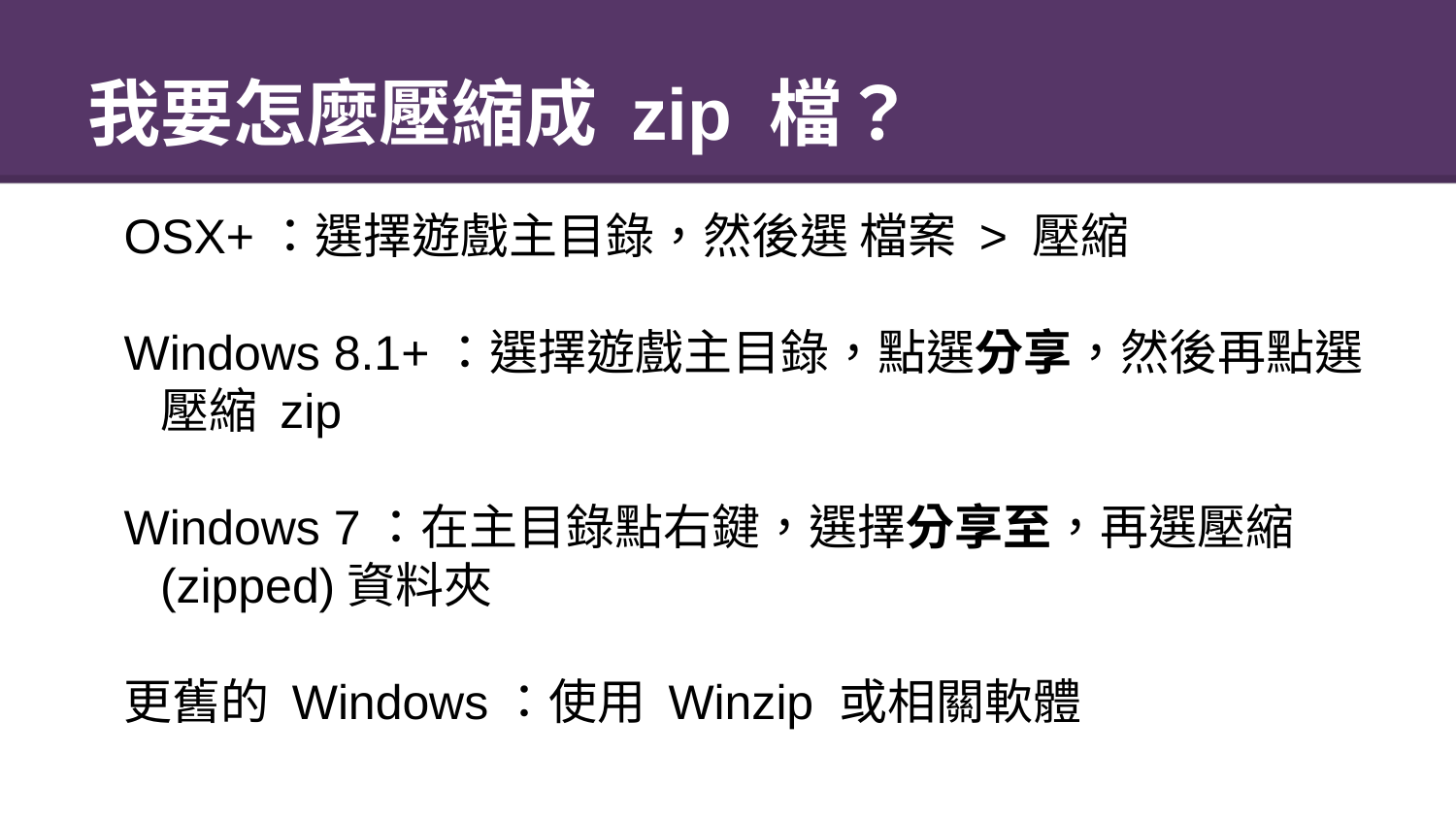

# 我要怎麼壓縮成 zip 檔？
OSX+：選擇遊戲主目錄，然後選 檔案 > 壓縮

Windows 8.1+：選擇遊戲主目錄，點選分享，然後再點選壓縮 zip

Windows 7：在主目錄點右鍵，選擇分享至，再選壓縮(zipped)資料夾

更舊的 Windows：使用 Winzip 或相關軟體